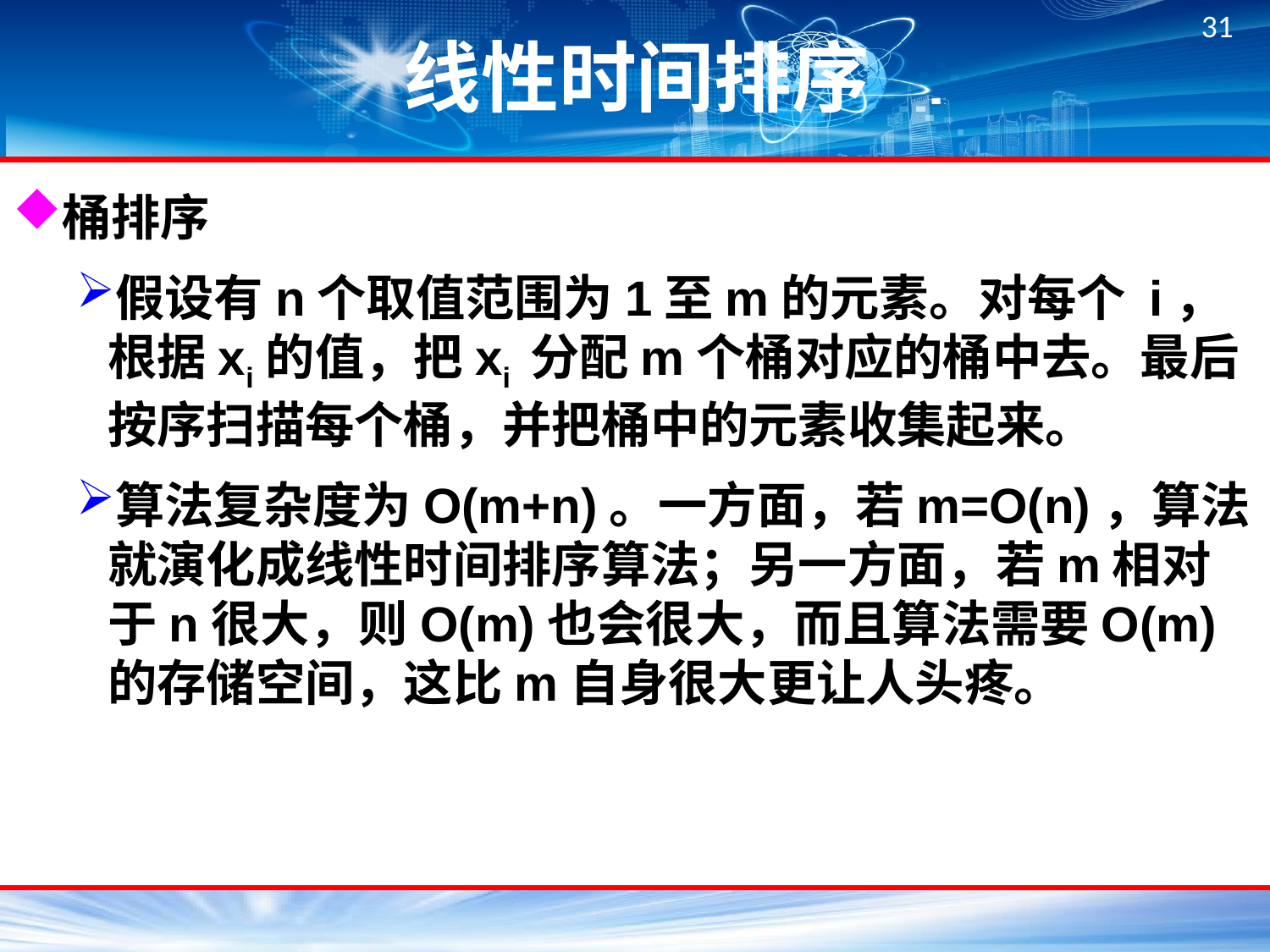

# 线性时间排序
桶排序
假设有n个取值范围为1至m的元素。对每个 i，根据xi的值，把xi 分配m个桶对应的桶中去。最后按序扫描每个桶，并把桶中的元素收集起来。
算法复杂度为O(m+n)。一方面，若m=O(n)，算法就演化成线性时间排序算法；另一方面，若m相对于n很大，则O(m)也会很大，而且算法需要O(m)的存储空间，这比m自身很大更让人头疼。